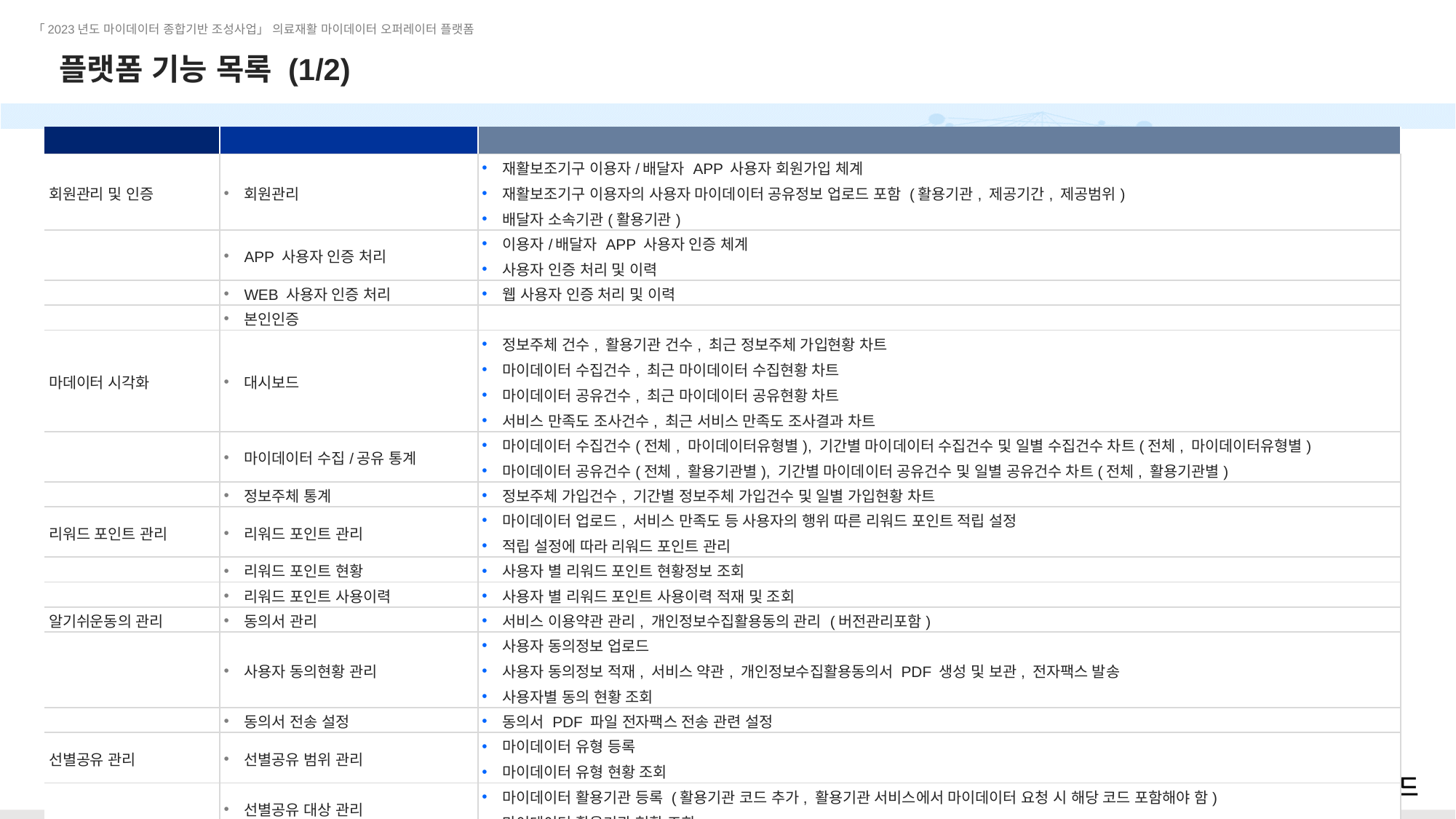

# 플랫폼 기능 목록 (1/2)
| 구분 | 기능 | 설명 |
| --- | --- | --- |
| 회원관리 및 인증 | 회원관리 | 재활보조기구 이용자/배달자 APP 사용자 회원가입 체계 재활보조기구 이용자의 사용자 마이데이터 공유정보 업로드 포함 (활용기관, 제공기간, 제공범위) 배달자 소속기관(활용기관) |
|  | APP 사용자 인증 처리 | 이용자/배달자 APP 사용자 인증 체계 사용자 인증 처리 및 이력 |
|  | WEB 사용자 인증 처리 | 웹 사용자 인증 처리 및 이력 |
|  | 본인인증 |  |
| 마데이터 시각화 | 대시보드 | 정보주체 건수, 활용기관 건수, 최근 정보주체 가입현황 차트 마이데이터 수집건수, 최근 마이데이터 수집현황 차트 마이데이터 공유건수, 최근 마이데이터 공유현황 차트 서비스 만족도 조사건수, 최근 서비스 만족도 조사결과 차트 |
|  | 마이데이터 수집/공유 통계 | 마이데이터 수집건수(전체, 마이데이터유형별), 기간별 마이데이터 수집건수 및 일별 수집건수 차트(전체, 마이데이터유형별) 마이데이터 공유건수(전체, 활용기관별), 기간별 마이데이터 공유건수 및 일별 공유건수 차트(전체, 활용기관별) |
|  | 정보주체 통계 | 정보주체 가입건수, 기간별 정보주체 가입건수 및 일별 가입현황 차트 |
| 리워드 포인트 관리 | 리워드 포인트 관리 | 마이데이터 업로드, 서비스 만족도 등 사용자의 행위 따른 리워드 포인트 적립 설정 적립 설정에 따라 리워드 포인트 관리 |
|  | 리워드 포인트 현황 | 사용자 별 리워드 포인트 현황정보 조회 |
|  | 리워드 포인트 사용이력 | 사용자 별 리워드 포인트 사용이력 적재 및 조회 |
| 알기쉬운동의 관리 | 동의서 관리 | 서비스 이용약관 관리, 개인정보수집활용동의 관리 (버전관리포함) |
|  | 사용자 동의현황 관리 | 사용자 동의정보 업로드 사용자 동의정보 적재, 서비스 약관, 개인정보수집활용동의서 PDF 생성 및 보관, 전자팩스 발송 사용자별 동의 현황 조회 |
|  | 동의서 전송 설정 | 동의서 PDF 파일 전자팩스 전송 관련 설정 |
| 선별공유 관리 | 선별공유 범위 관리 | 마이데이터 유형 등록 마이데이터 유형 현황 조회 |
|  | 선별공유 대상 관리 | 마이데이터 활용기관 등록 (활용기관 코드 추가, 활용기관 서비스에서 마이데이터 요청 시 해당 코드 포함해야 함) 마이데이터 활용기관 현황 조회 |
|  | 사용자별 선별공유 현황 관리 | 사용자 마이데이터 공유정보 업로드 시 활용기관에 공유할 마이데이터 정보 등록/갱신 사용자 마이데이터 공유정보 갱신을 통해 삭제 시 기존 선별공유 현황에 따라 활용기관에 해당 사용자의 마이데이터 삭제 요청 사용자 마이데이터 공유정보이 제공기간에 따라 마이데이터 삭제 사용자별 활용기관, 공유 마이데이터 현황 조회 |